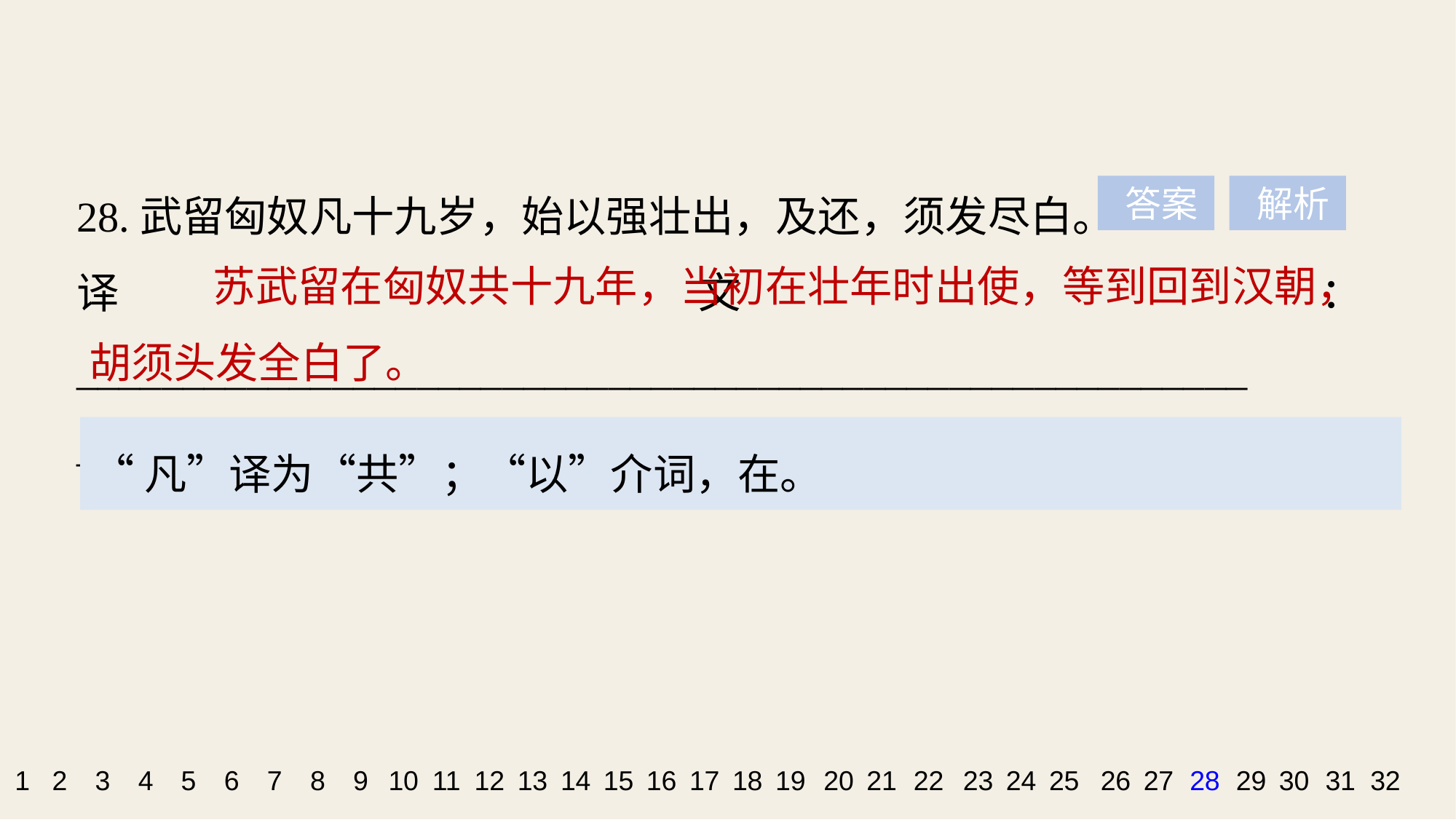

28.武留匈奴凡十九岁，始以强壮出，及还，须发尽白。
译文：_______________________________________________________
________________
 答案
 解析
            苏武留在匈奴共十九年，当初在壮年时出使，等到回到汉朝，胡须头发全白了。
“凡”译为“共”；“以”介词，在。

1
2
3
4
5
6
7
8
9
10
11
12
13
14
15
16
17
18
19
20
21
22
23
24
25
26
27
28
29
30
31
32